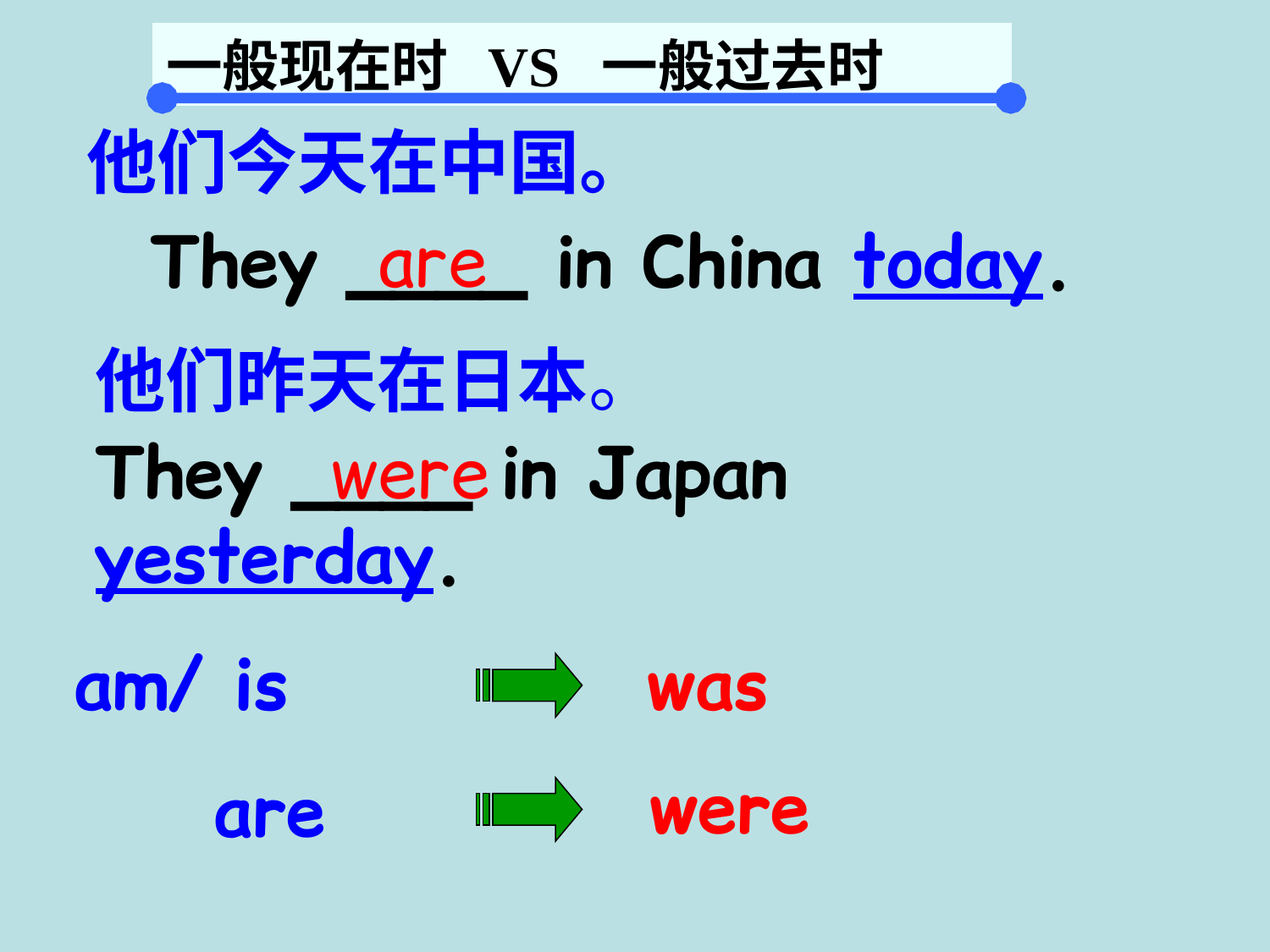

一般现在时  VS  一般过去时

他们今天在中国。
are
They ____ in China today.
他们昨天在日本。
They ____ in Japan yesterday.
were
was
am/ is

were
are